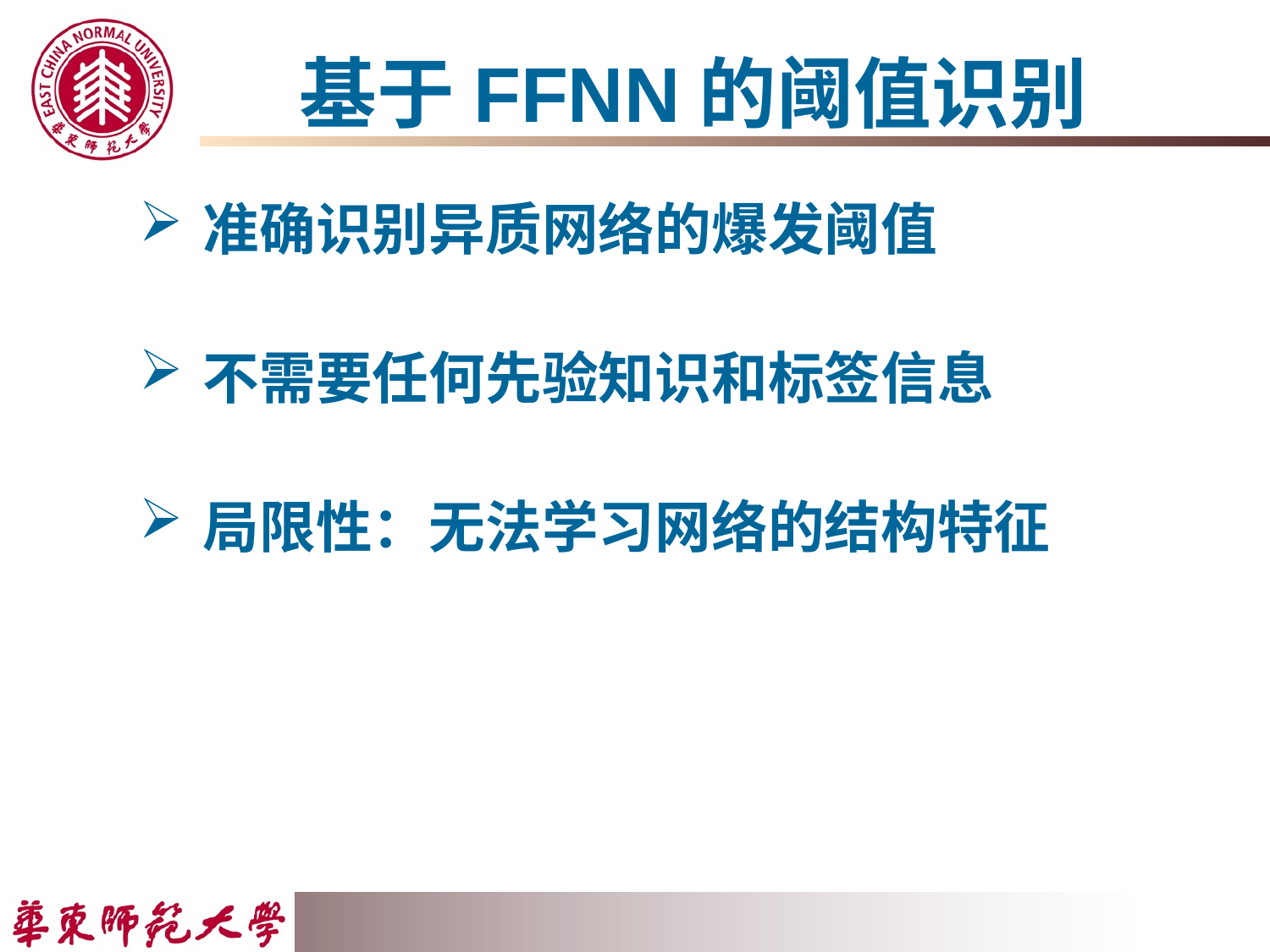

# 基于FFNN的阈值识别
准确识别异质网络的爆发阈值

不需要任何先验知识和标签信息

局限性：无法学习网络的结构特征